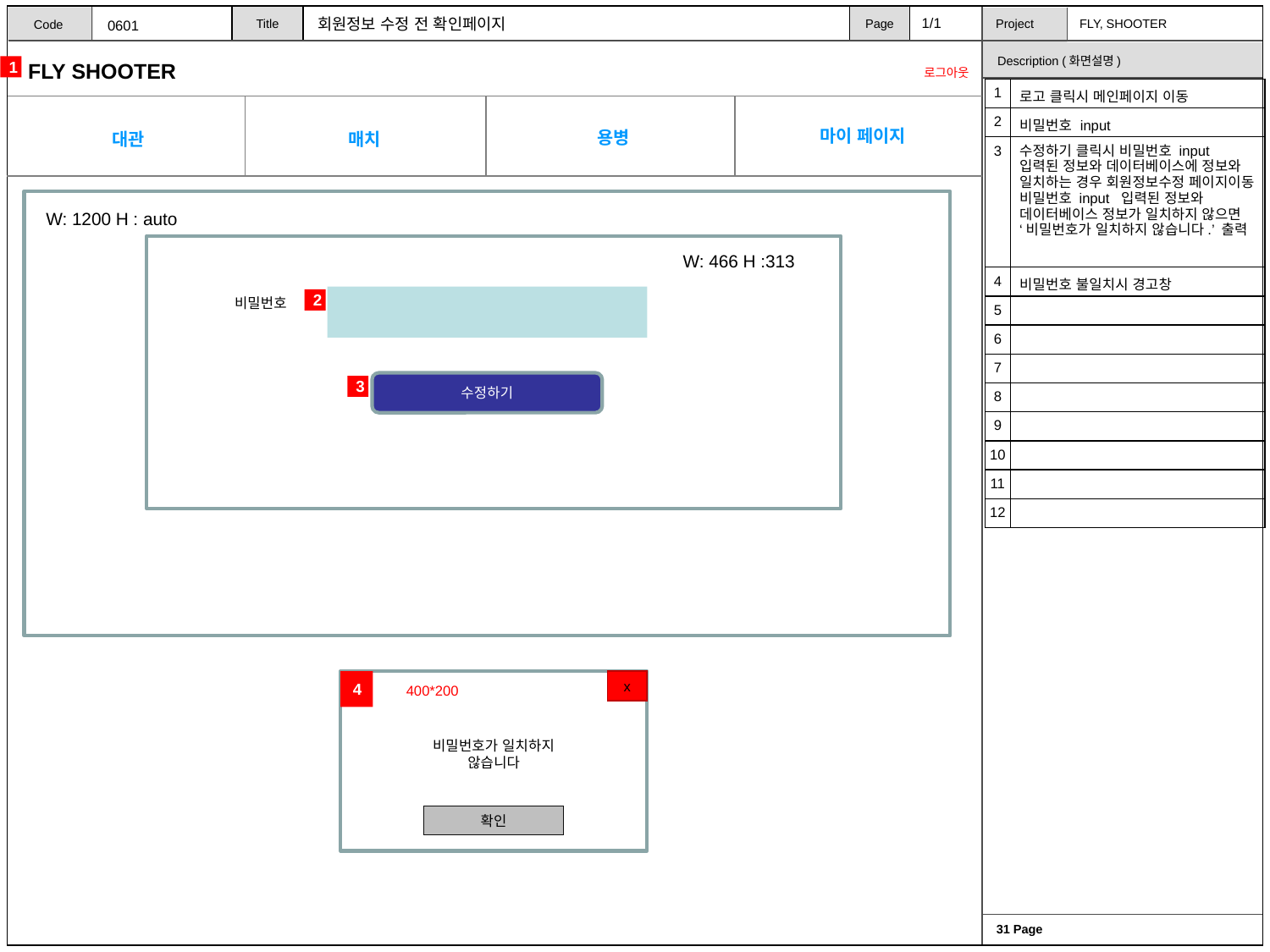

1/1
회원정보 수정 전 확인페이지
0601
1
| 1 | 로고 클릭시 메인페이지 이동 |
| --- | --- |
| 2 | 비밀번호 input |
| 3 | 수정하기 클릭시 비밀번호 input 입력된 정보와 데이터베이스에 정보와 일치하는 경우 회원정보수정 페이지이동 비밀번호 input 입력된 정보와 데이터베이스 정보가 일치하지 않으면 ‘비밀번호가 일치하지 않습니다.’ 출력 |
| 4 | 비밀번호 불일치시 경고창 |
| 5 |  |
| 6 |  |
| 7 |  |
| 8 |  |
| 9 |  |
| 10 |  |
| 11 |  |
| 12 |  |

W: 1200 H : auto

W: 466 H :313

비밀번호
2
수정하기
3

4
x
400*200
비밀번호가 일치하지 않습니다
확인